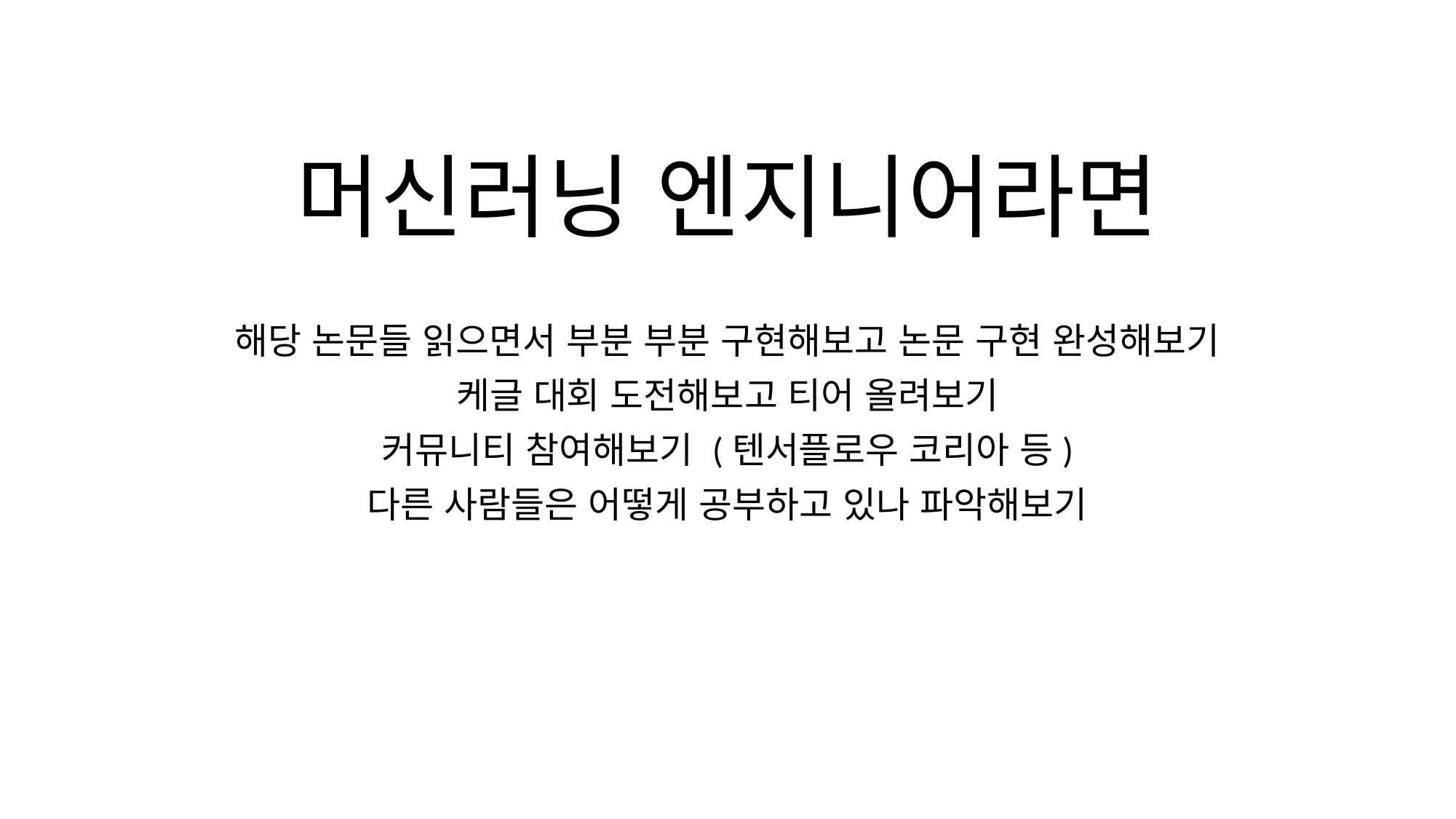

# 머신러닝 엔지니어라면
해당 논문들 읽으면서 부분 부분 구현해보고 논문 구현 완성해보기
케글 대회 도전해보고 티어 올려보기
커뮤니티 참여해보기 (텐서플로우 코리아 등)
다른 사람들은 어떻게 공부하고 있나 파악해보기